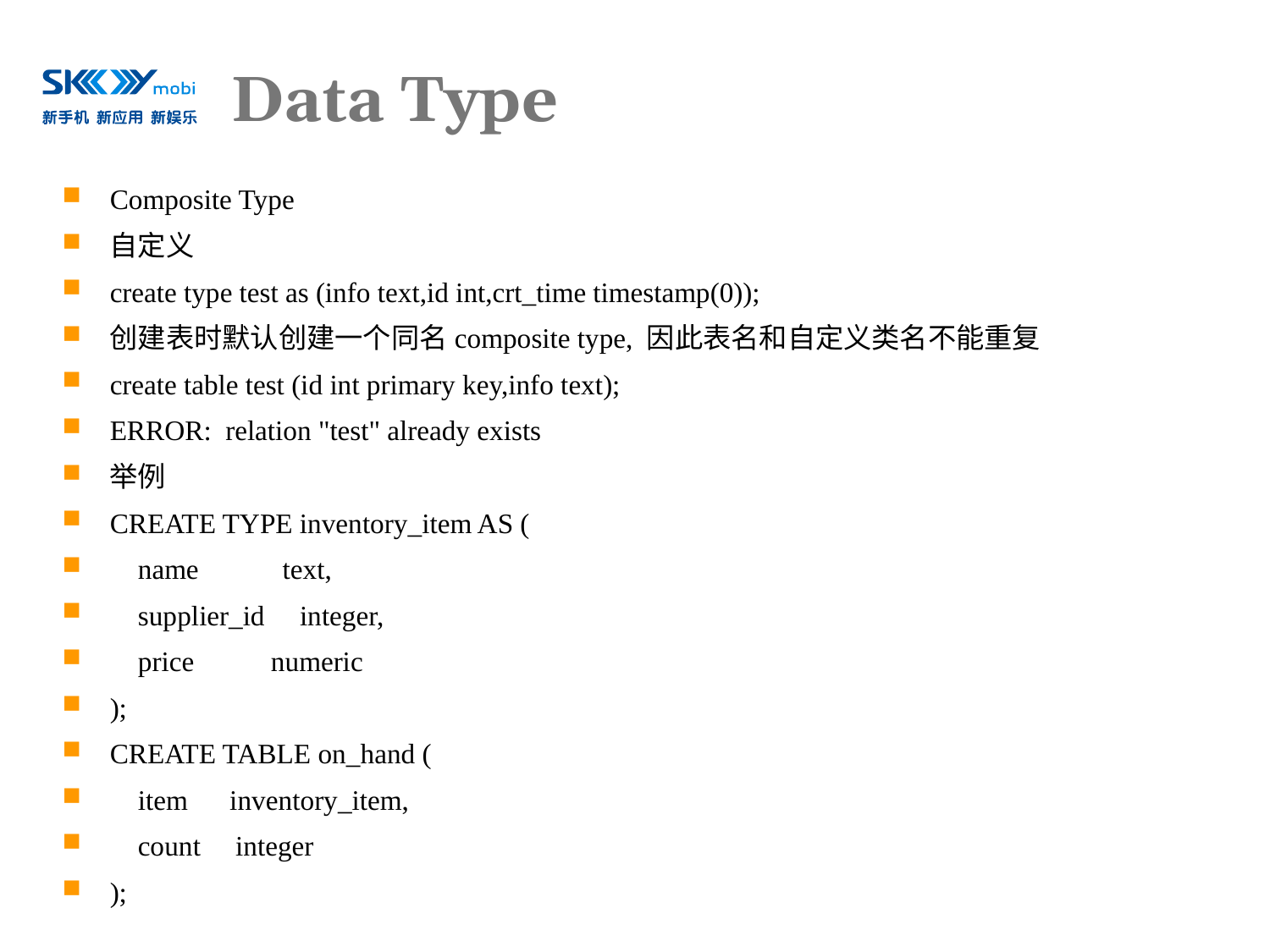

# Data Type
Composite Type
自定义
create type test as (info text,id int,crt_time timestamp(0));
创建表时默认创建一个同名composite type, 因此表名和自定义类名不能重复
create table test (id int primary key,info text);
ERROR:  relation "test" already exists
举例
CREATE TYPE inventory_item AS (
    name            text,
    supplier_id     integer,
    price           numeric
);
CREATE TABLE on_hand (
    item      inventory_item,
    count     integer
);